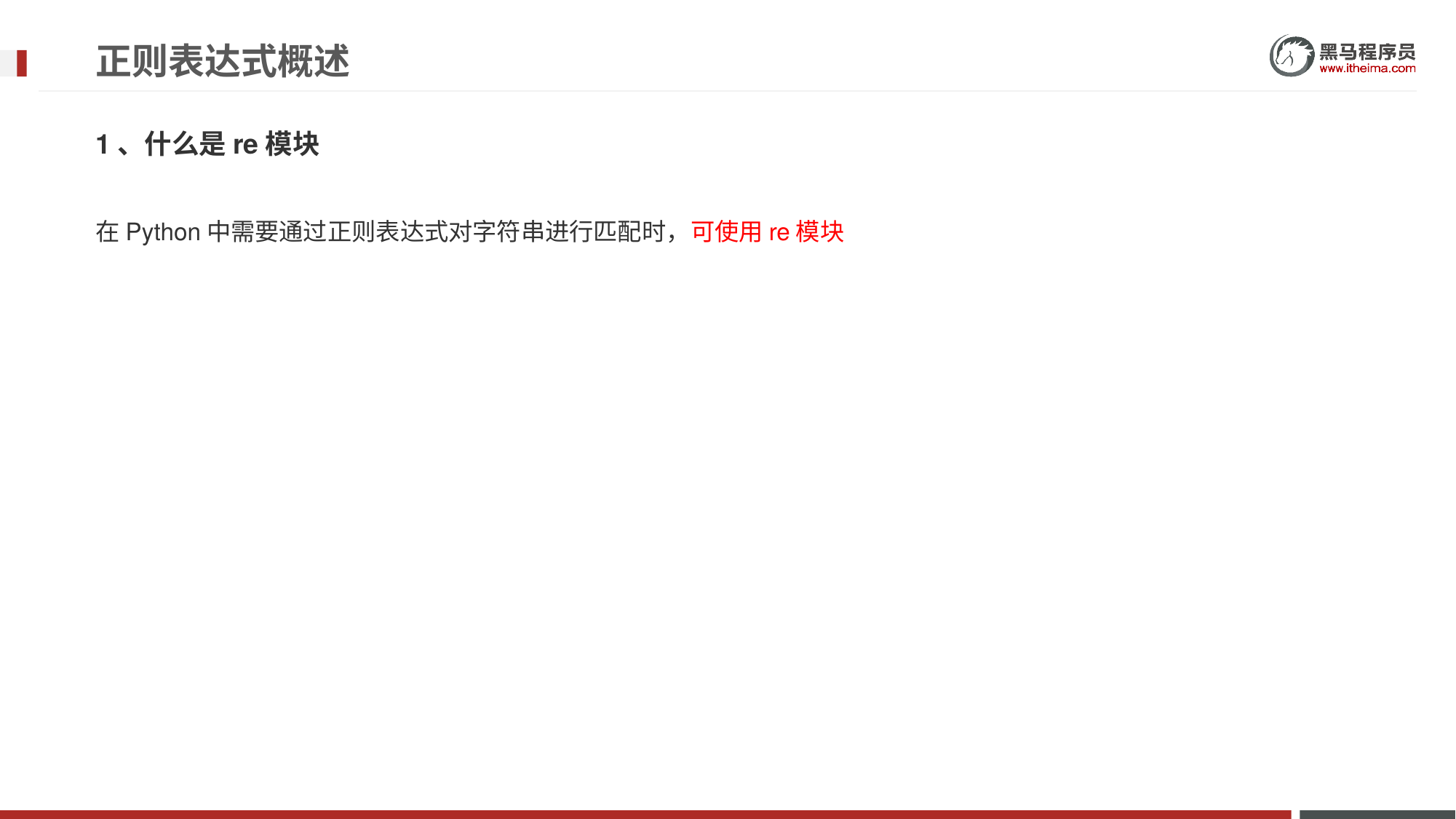

# 正则表达式概述
1、什么是re模块
在Python中需要通过正则表达式对字符串进行匹配时，可使用re模块